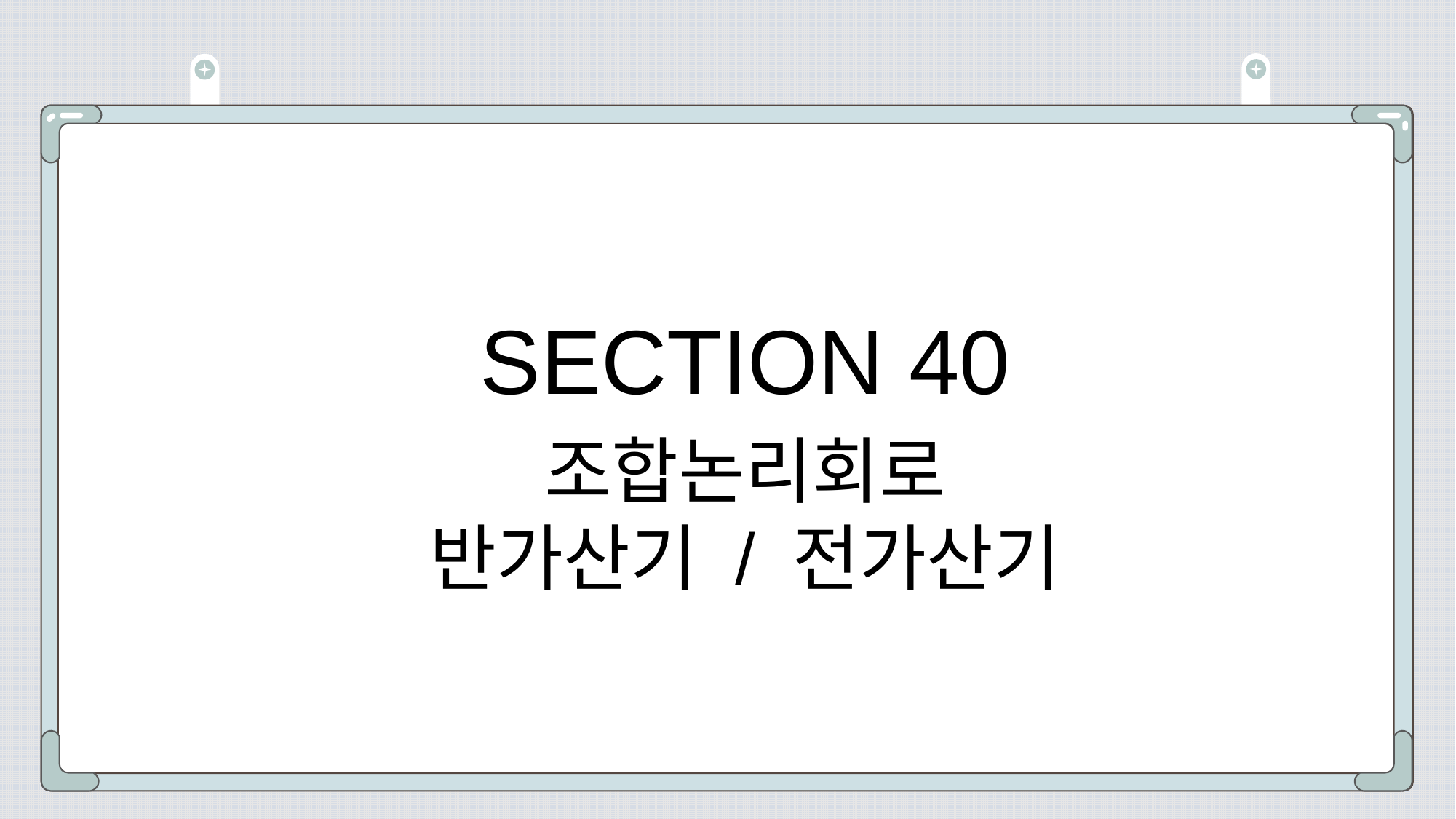

# SECTION 40
조합논리회로
반가산기 / 전가산기